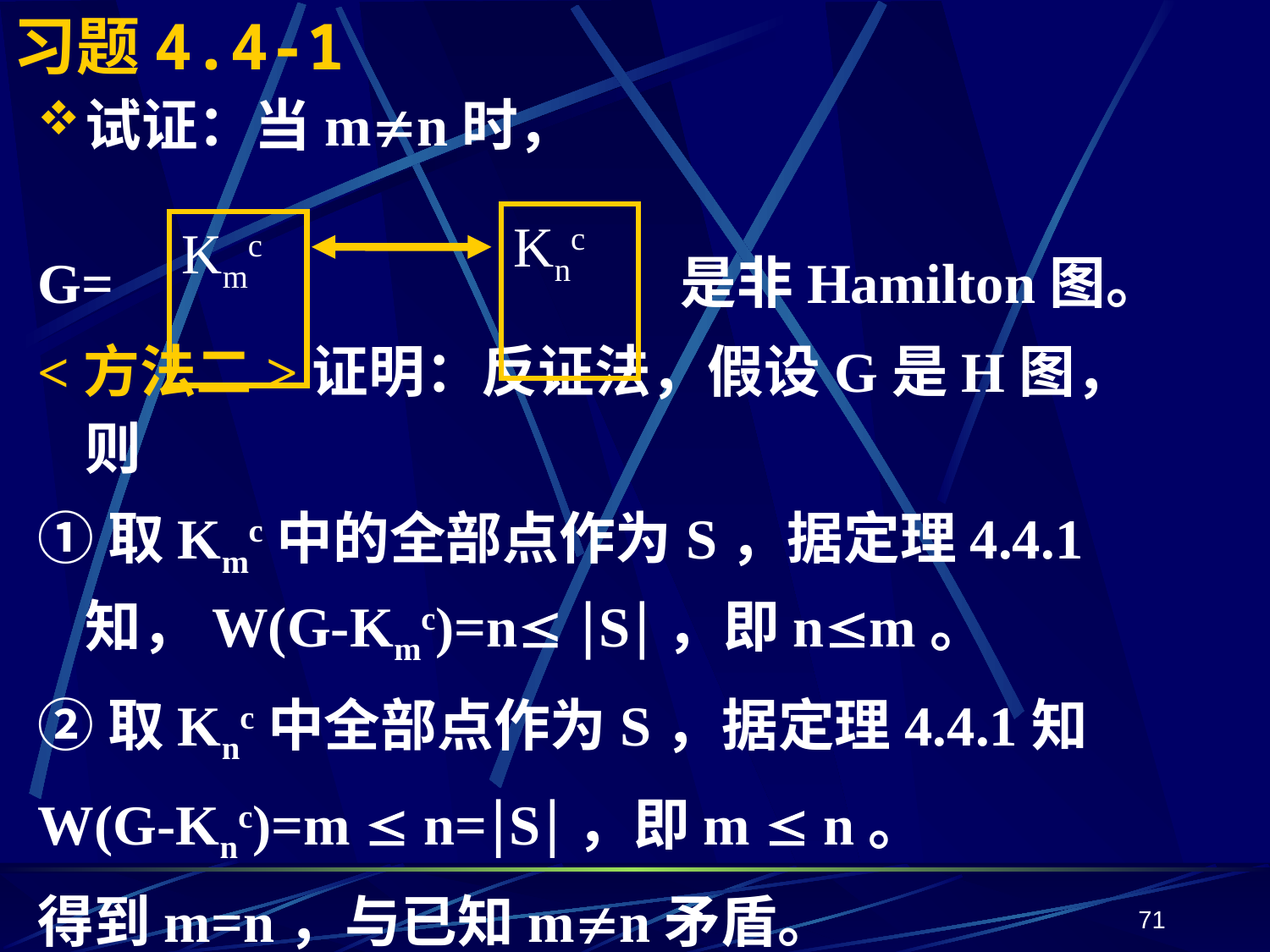

# 习题4.4-1
试证：当m≠n时，

G=                                       是非Hamilton图。
<方法二>证明：反证法，假设G是H图，则
①取Kmc中的全部点作为S，据定理4.4.1知，W(G-Kmc)=n≤ |S|，即n≤m。
②取Knc中全部点作为S，据定理4.4.1知
W(G-Knc)=m ≤ n=|S|，即m ≤ n。
得到m=n，与已知m≠n矛盾。

Knc

Kmc

71